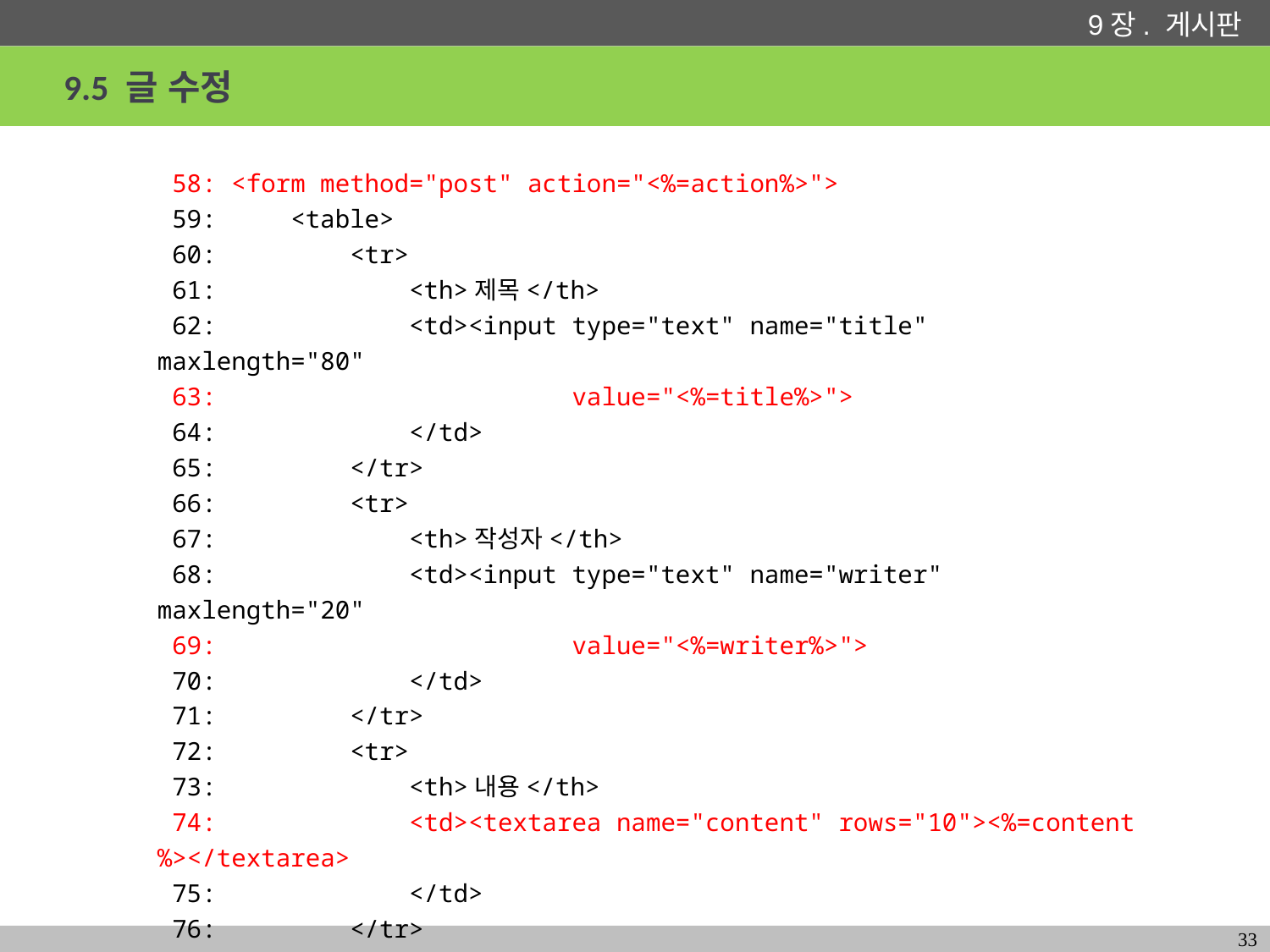

# 9.5 글 수정
 58: <form method="post" action="<%=action%>">
 59:     <table>
 60:         <tr>
 61:             <th>제목</th>
 62:             <td><input type="text" name="title"  maxlength="80"
 63:                        value="<%=title%>">
 64:             </td>
 65:         </tr>
 66:         <tr>
 67:             <th>작성자</th>
 68:             <td><input type="text" name="writer" maxlength="20"
 69:                        value="<%=writer%>">
 70:             </td>
 71:         </tr>
 72:         <tr>
 73:             <th>내용</th>
 74:             <td><textarea name="content" rows="10"><%=content%></textarea>
 75:             </td>
 76:         </tr>
 77:     </table>
33